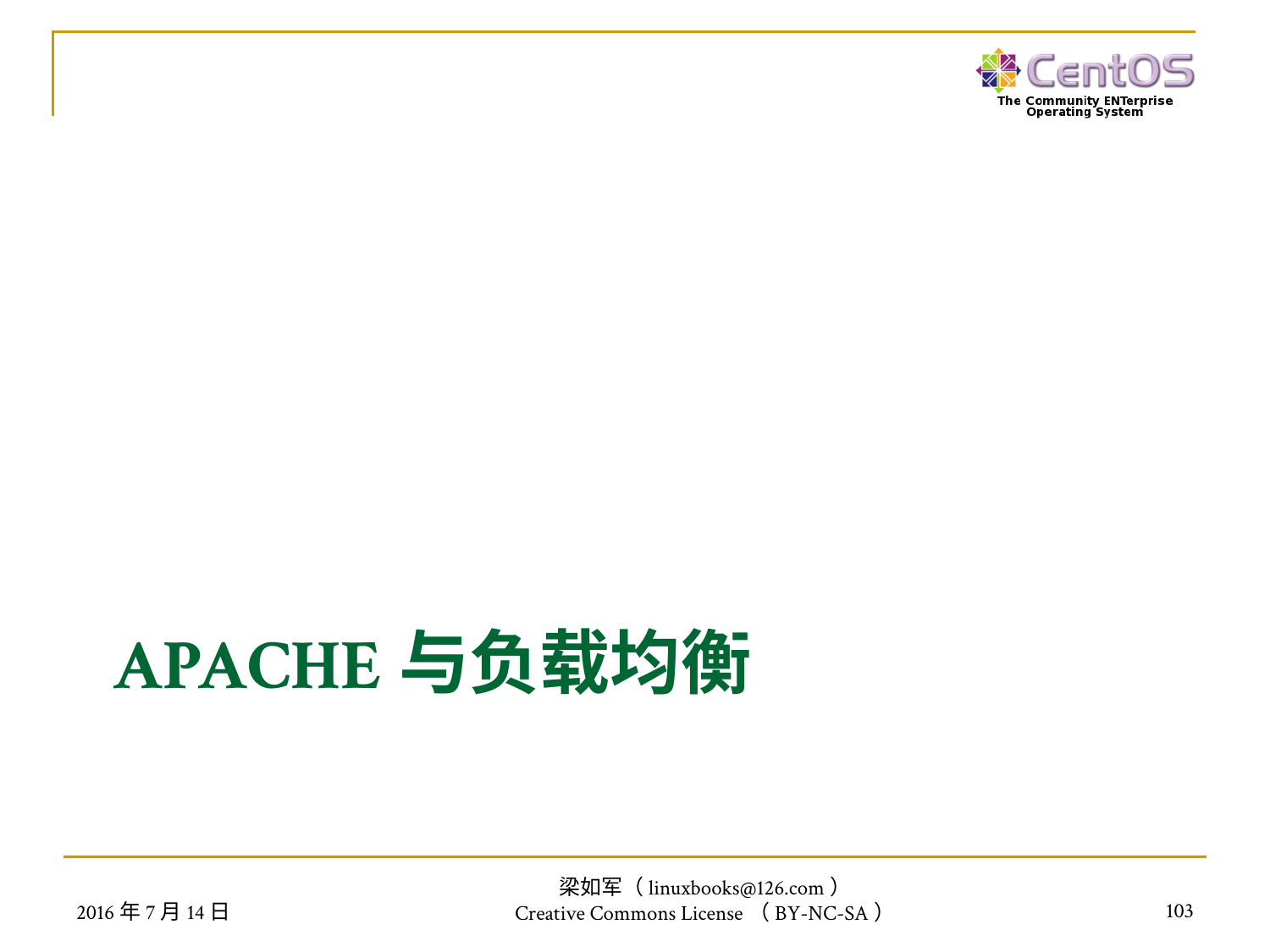

# Apache与负载均衡
2016年7月14日
103
梁如军（linuxbooks@126.com）
Creative Commons License（BY-NC-SA）